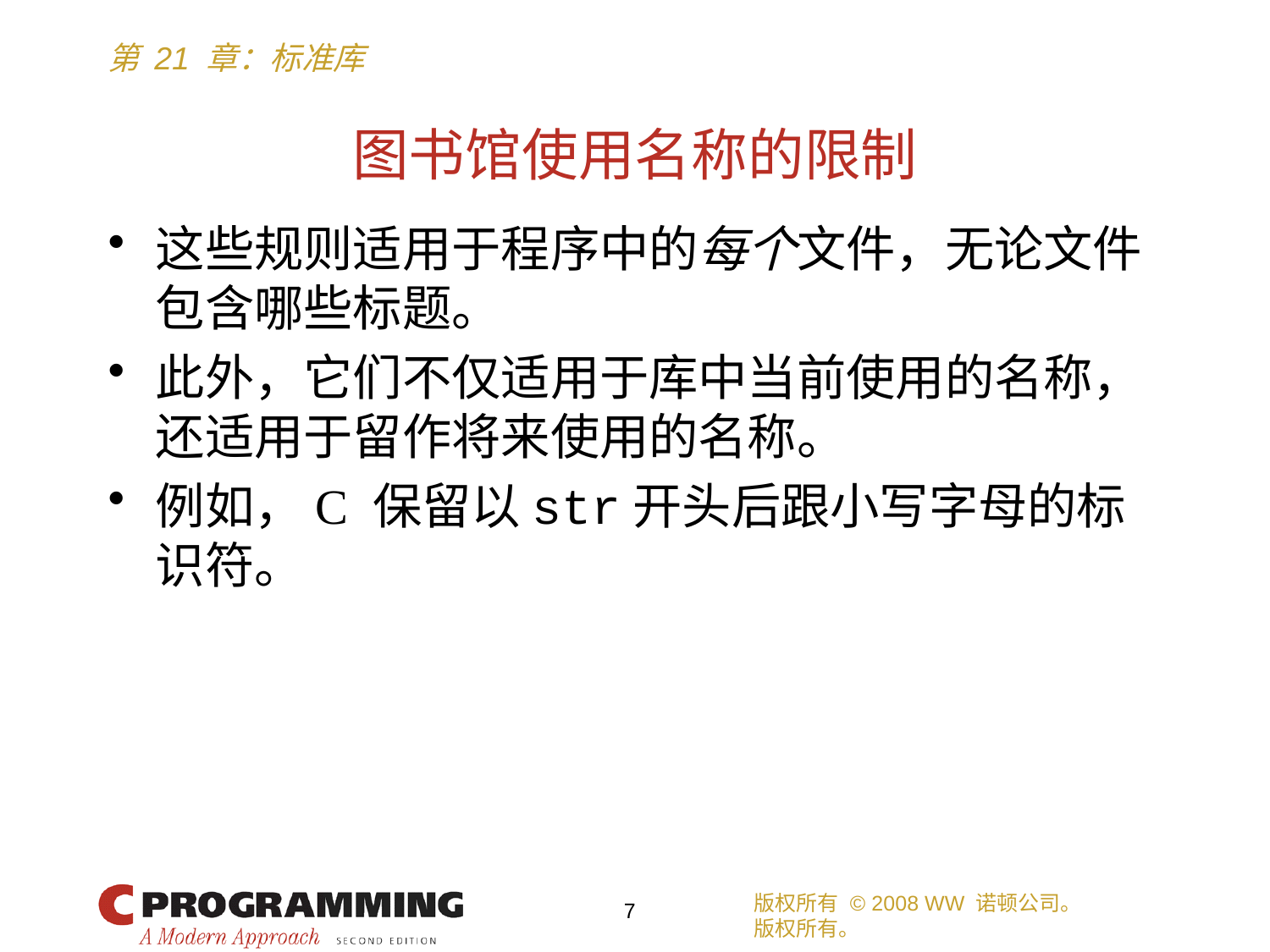

# 图书馆使用名称的限制
这些规则适用于程序中的每个文件，无论文件包含哪些标题。
此外，它们不仅适用于库中当前使用的名称，还适用于留作将来使用的名称。
例如，C 保留以str开头后跟小写字母的标识符。

版权所有 © 2008 WW 诺顿公司。
版权所有。
7